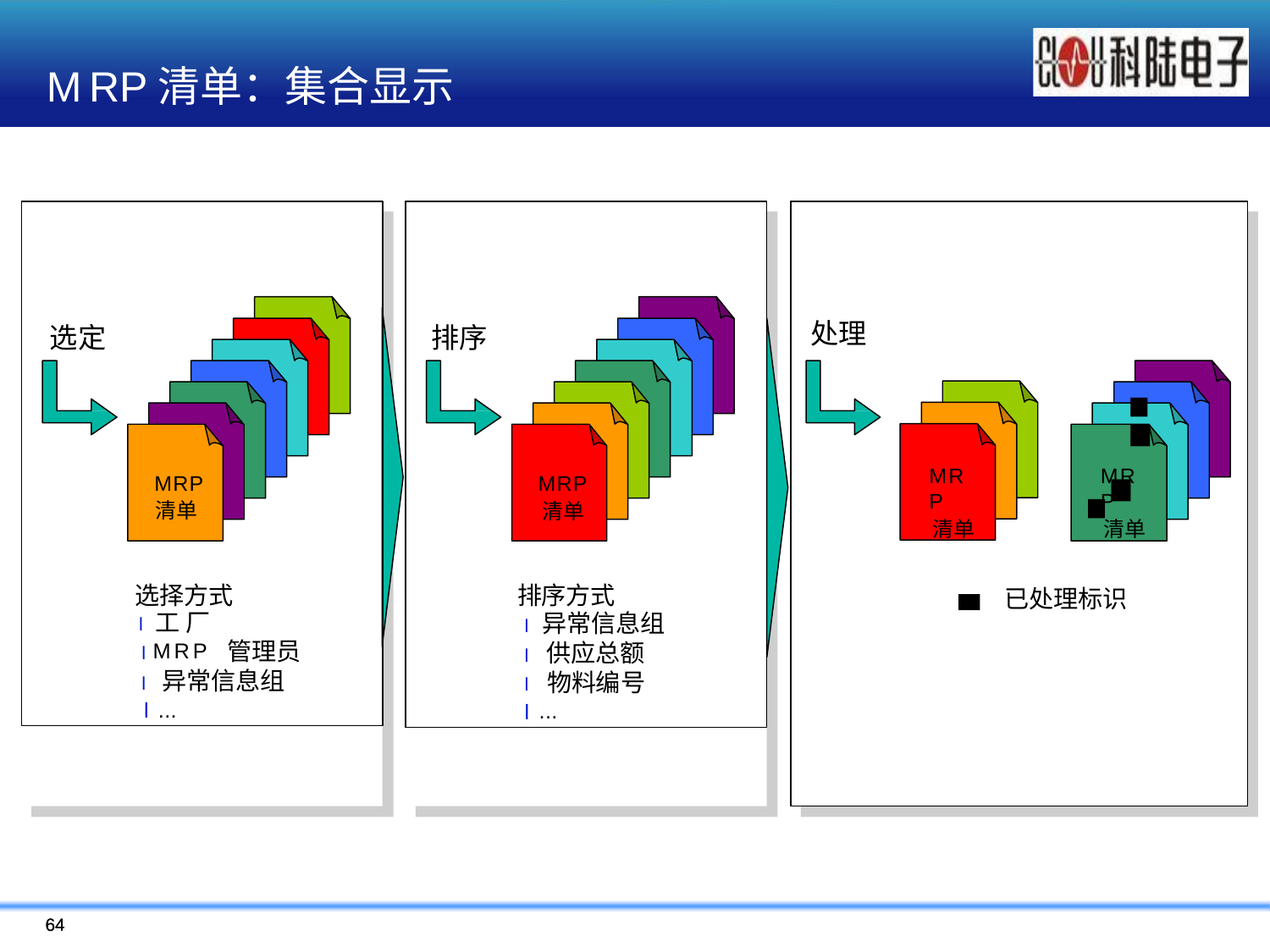

# MRP清单：集合显示

选定

MRP
清单

选择方式
l 工 厂
l MRP 管理员
l 异常信息组
l ...

排序

MRP
清单

排序方式
l 异常信息组
l 供应总额
l 物料编号
l ...

处理

▆ ▆
▆ ▆

MRP
清单
MRP
清单
▆	已处理标识

64
64